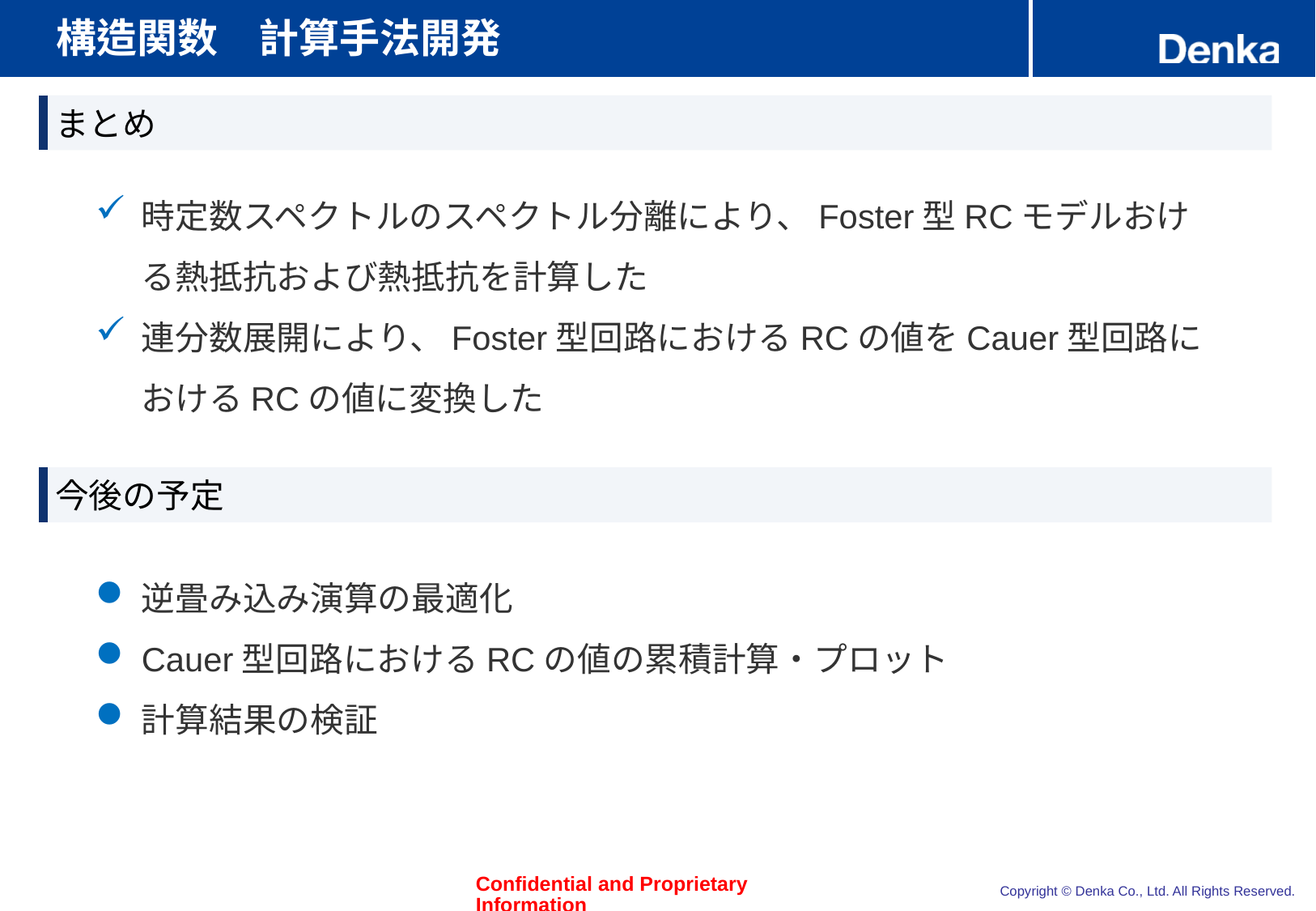

# 構造関数　計算手法開発
まとめ

時定数スペクトルのスペクトル分離により、Foster型RCモデルおける熱抵抗および熱抵抗を計算した
連分数展開により、Foster型回路におけるRCの値をCauer型回路におけるRCの値に変換した
今後の予定

逆畳み込み演算の最適化
Cauer型回路におけるRCの値の累積計算・プロット
計算結果の検証